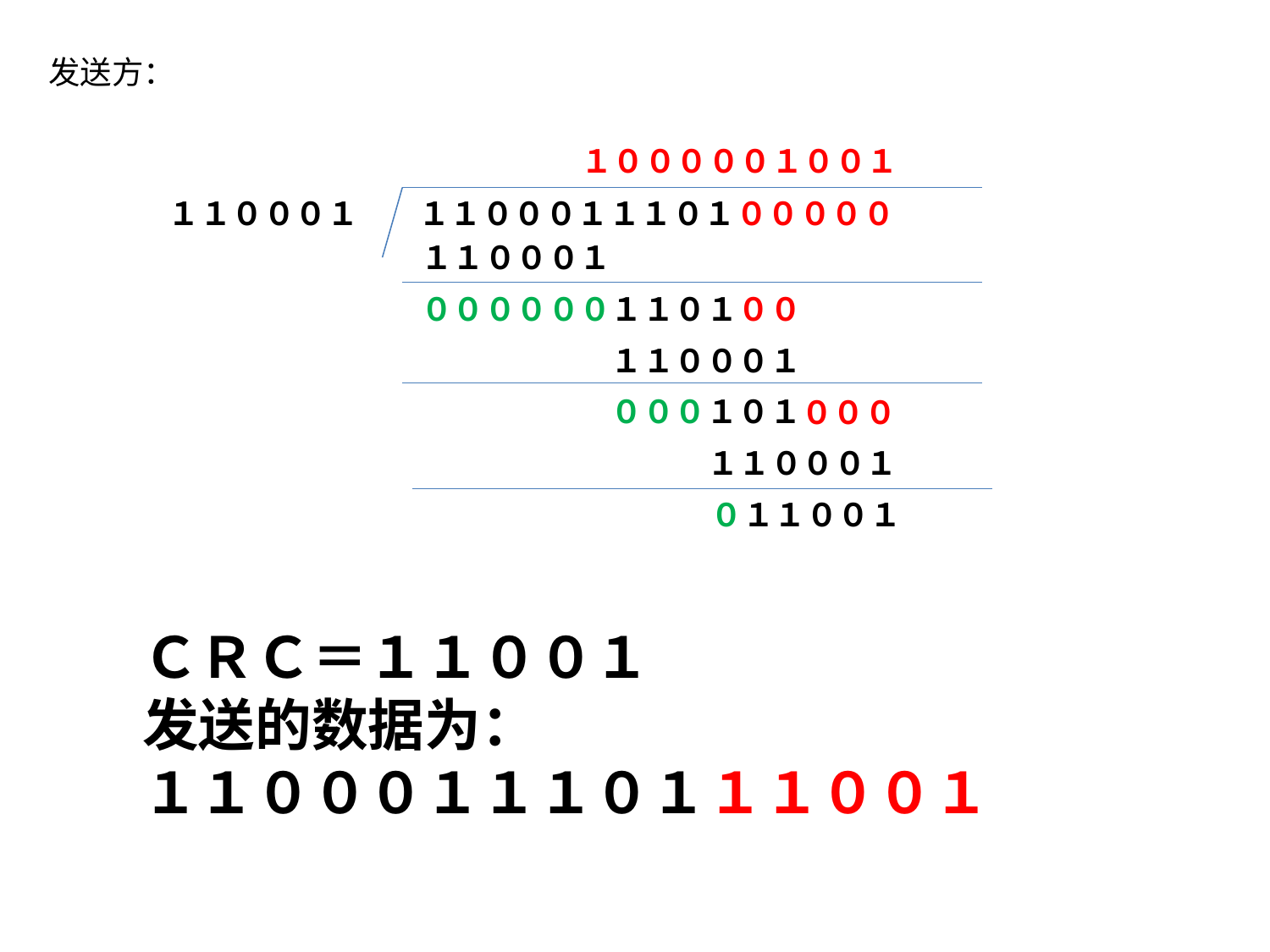

发送方：
１０００００１００１
１１０００１
１１０００１１１０１０００００
１１０００１
００００００
１１０１００
１１０００１
０００１０１
０００
１１０００１
０１１００１
ＣＲＣ＝１１００１
发送的数据为：
１１０００１１１０１１１００１